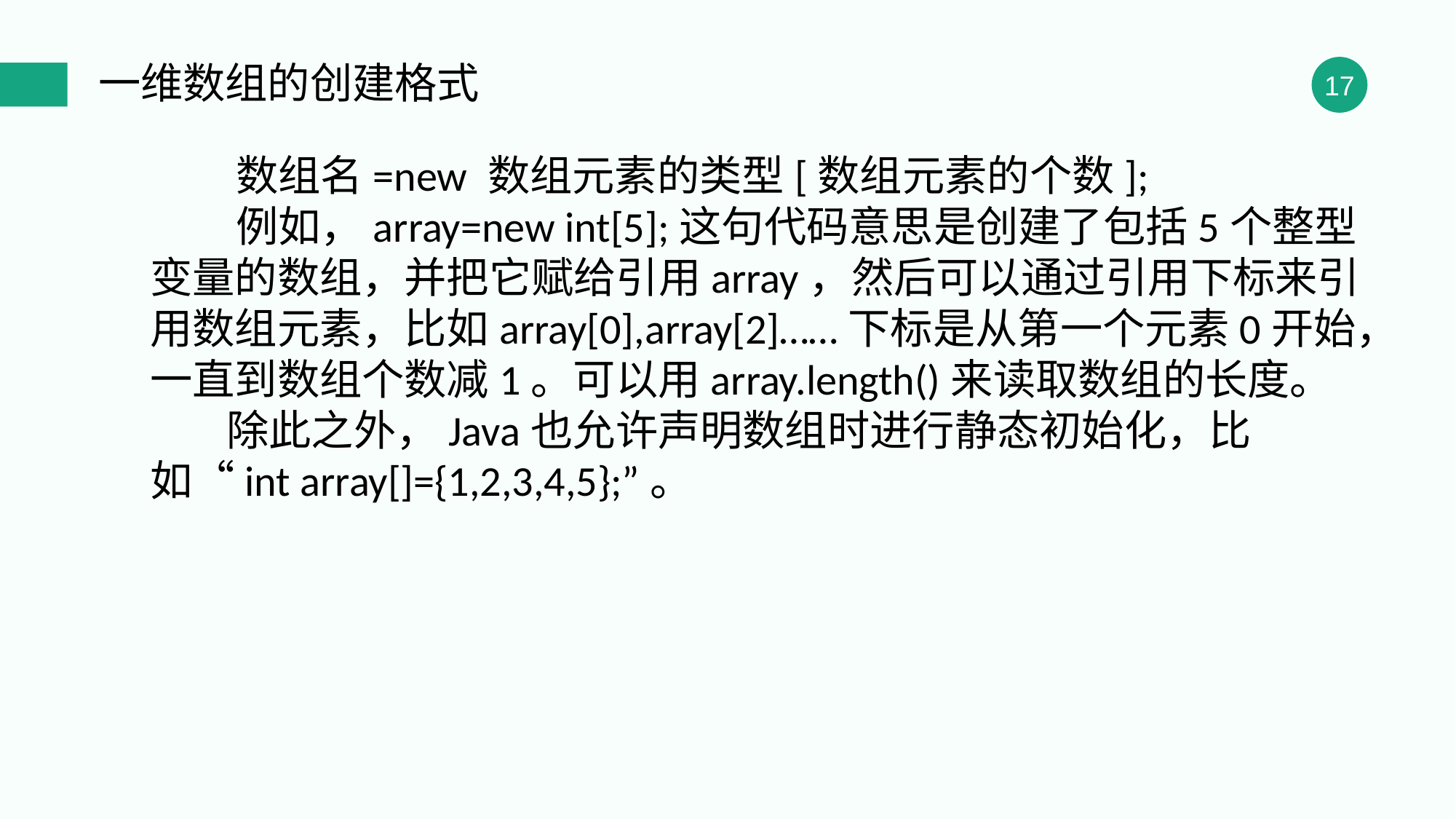

一维数组的创建格式
        数组名=new 数组元素的类型[数组元素的个数];
        例如，array=new int[5];这句代码意思是创建了包括5个整型变量的数组，并把它赋给引用array，然后可以通过引用下标来引用数组元素，比如array[0],array[2]……下标是从第一个元素0开始，一直到数组个数减1。可以用array.length()来读取数组的长度。
       除此之外，Java也允许声明数组时进行静态初始化，比如“int array[]={1,2,3,4,5};”。